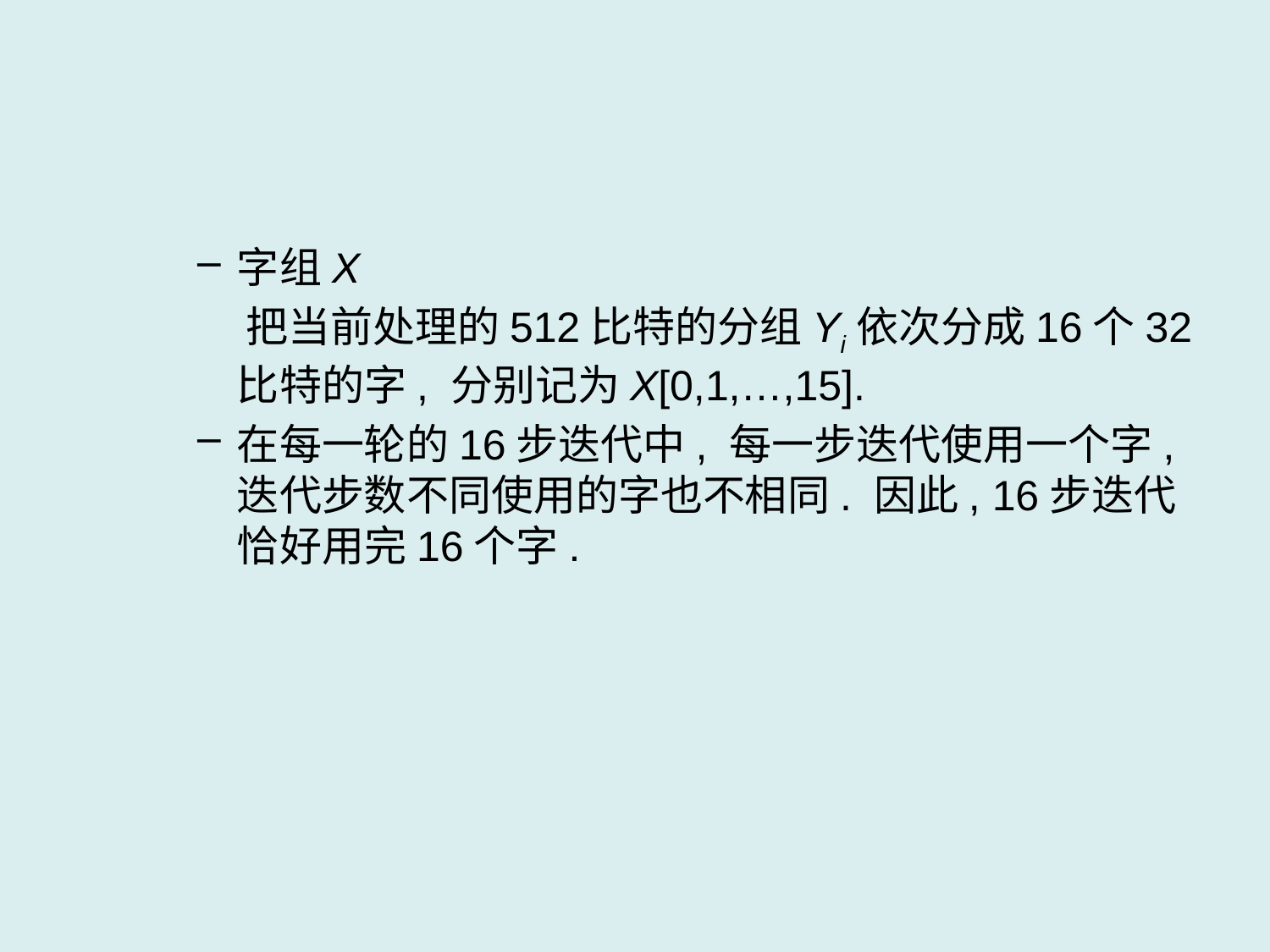

字组X
    把当前处理的512比特的分组Yi依次分成16个32比特的字, 分别记为X[0,1,…,15].
在每一轮的16步迭代中, 每一步迭代使用一个字,迭代步数不同使用的字也不相同. 因此, 16步迭代恰好用完16个字.